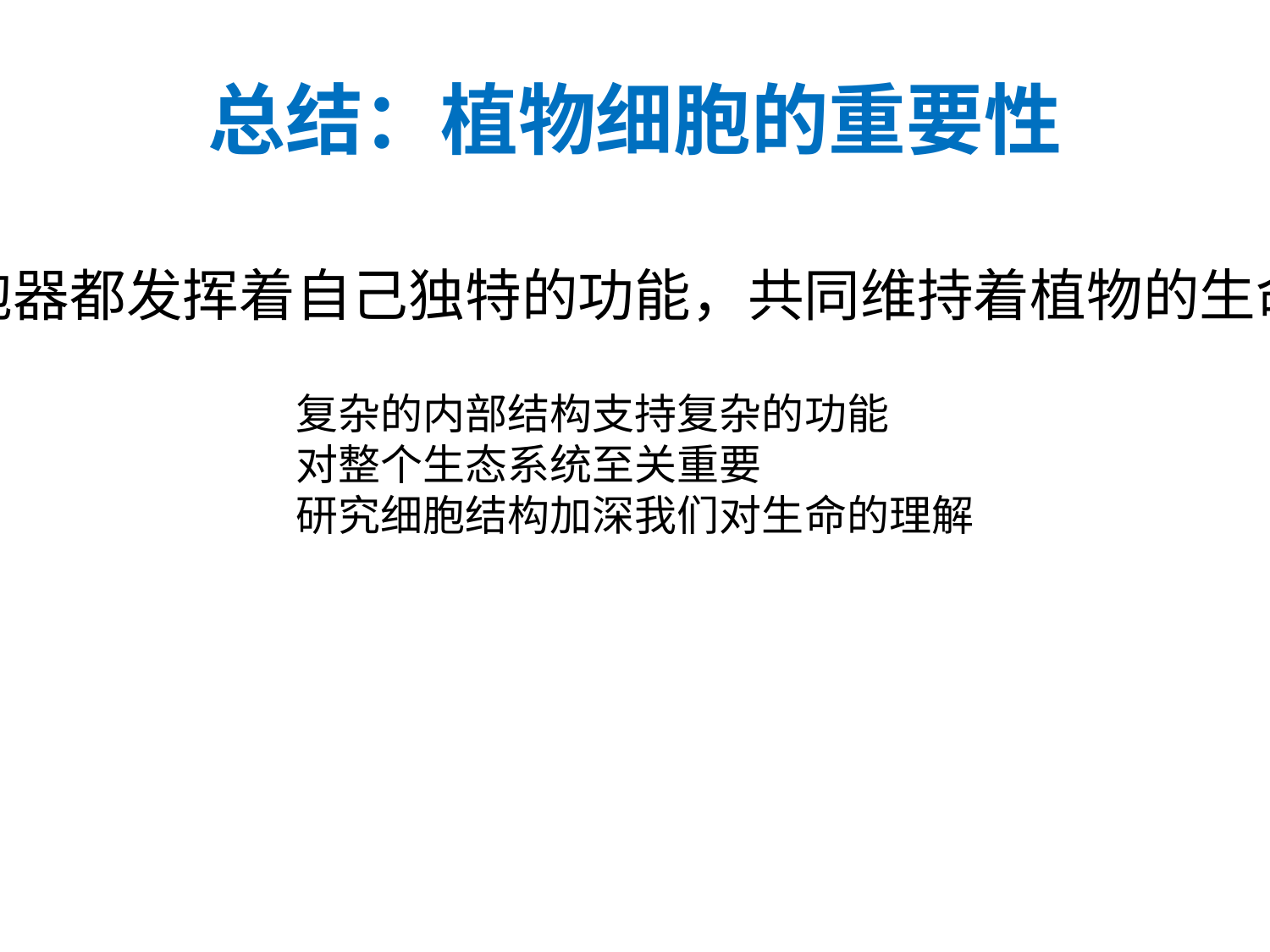

# 总结：植物细胞的重要性
每种细胞器都发挥着自己独特的功能，共同维持着植物的生命活动。
复杂的内部结构支持复杂的功能
对整个生态系统至关重要
研究细胞结构加深我们对生命的理解